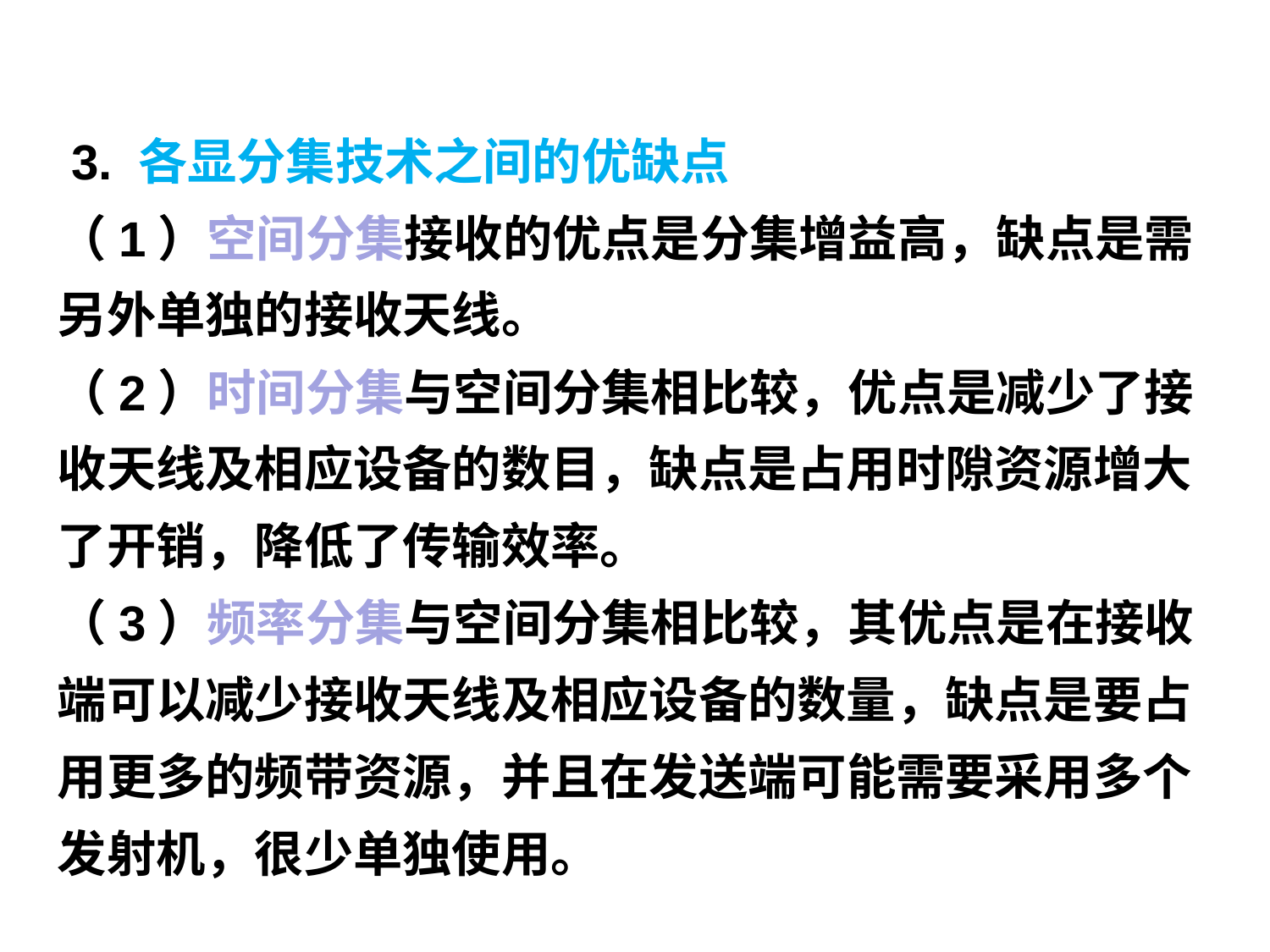

3. 各显分集技术之间的优缺点
（1）空间分集接收的优点是分集增益高，缺点是需另外单独的接收天线。
（2）时间分集与空间分集相比较，优点是减少了接收天线及相应设备的数目，缺点是占用时隙资源增大了开销，降低了传输效率。
（3）频率分集与空间分集相比较，其优点是在接收端可以减少接收天线及相应设备的数量，缺点是要占用更多的频带资源，并且在发送端可能需要采用多个发射机，很少单独使用。